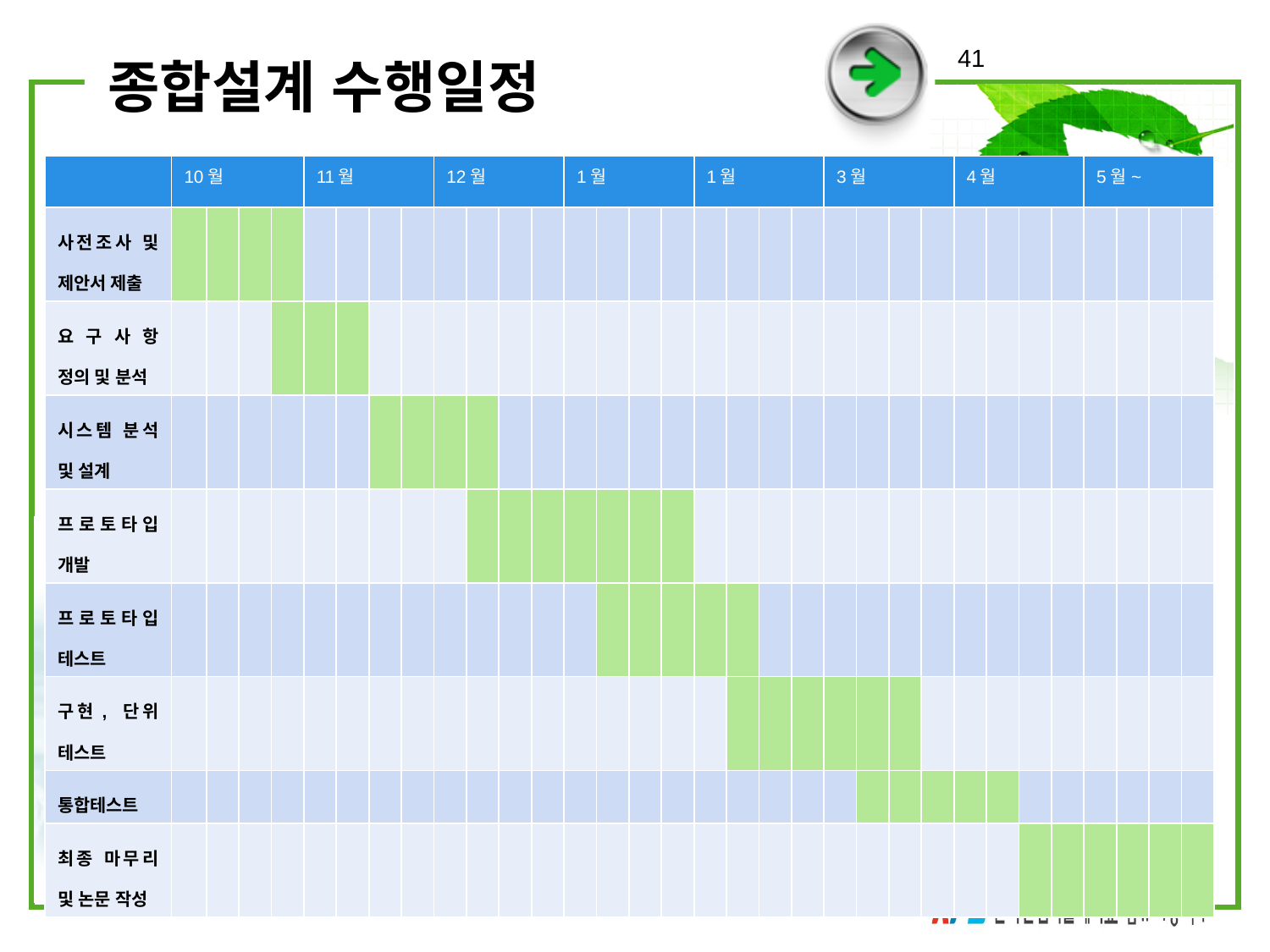

41
# 종합설계 수행일정
|  | 10월 |  |  |  | 11월 |  |  |  | 12월 |  |  |  | 1월 |  |  |  | 1월 |  |  |  | 3월 |  |  |  | 4월 |  |  |  | 5월~ |  |  |  |
| --- | --- | --- | --- | --- | --- | --- | --- | --- | --- | --- | --- | --- | --- | --- | --- | --- | --- | --- | --- | --- | --- | --- | --- | --- | --- | --- | --- | --- | --- | --- | --- | --- |
| 사전조사 및 제안서 제출 |  |  |  |  |  |  |  |  |  |  |  |  |  |  |  |  |  |  |  |  |  |  |  |  |  |  |  |  |  |  |  |  |
| 요구사항 정의 및 분석 |  |  |  |  |  |  |  |  |  |  |  |  |  |  |  |  |  |  |  |  |  |  |  |  |  |  |  |  |  |  |  |  |
| 시스템 분석 및 설계 |  |  |  |  |  |  |  |  |  |  |  |  |  |  |  |  |  |  |  |  |  |  |  |  |  |  |  |  |  |  |  |  |
| 프로토타입 개발 |  |  |  |  |  |  |  |  |  |  |  |  |  |  |  |  |  |  |  |  |  |  |  |  |  |  |  |  |  |  |  |  |
| 프로토타입 테스트 |  |  |  |  |  |  |  |  |  |  |  |  |  |  |  |  |  |  |  |  |  |  |  |  |  |  |  |  |  |  |  |  |
| 구현, 단위 테스트 |  |  |  |  |  |  |  |  |  |  |  |  |  |  |  |  |  |  |  |  |  |  |  |  |  |  |  |  |  |  |  |  |
| 통합테스트 |  |  |  |  |  |  |  |  |  |  |  |  |  |  |  |  |  |  |  |  |  |  |  |  |  |  |  |  |  |  |  |  |
| 최종 마무리 및 논문 작성 |  |  |  |  |  |  |  |  |  |  |  |  |  |  |  |  |  |  |  |  |  |  |  |  |  |  |  |  |  |  |  |  |